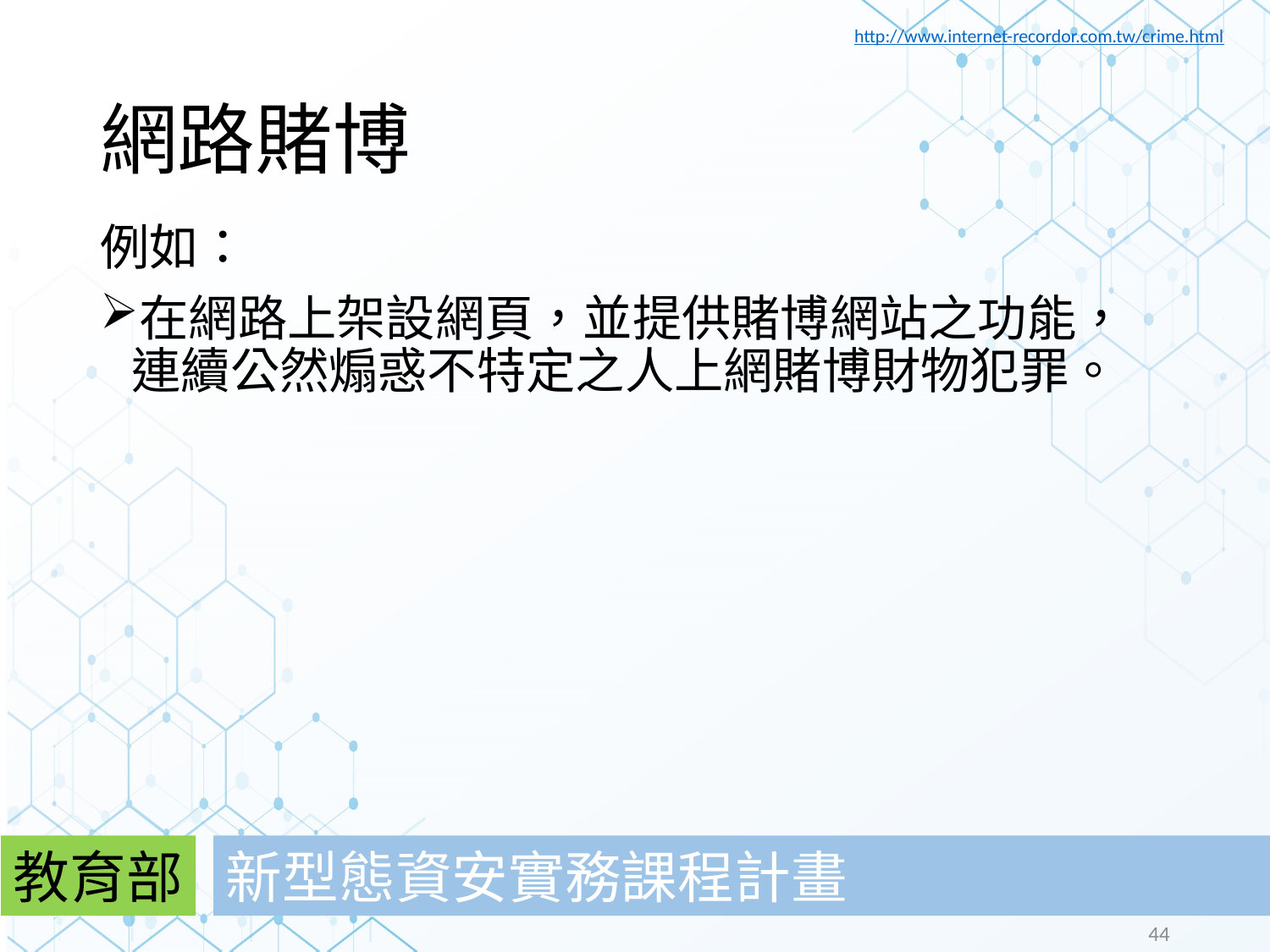

http://www.internet-recordor.com.tw/crime.html
# 網路賭博
例如：
在網路上架設網頁，並提供賭博網站之功能，連續公然煽惑不特定之人上網賭博財物犯罪。

教育部
新型態資安實務課程計畫
44